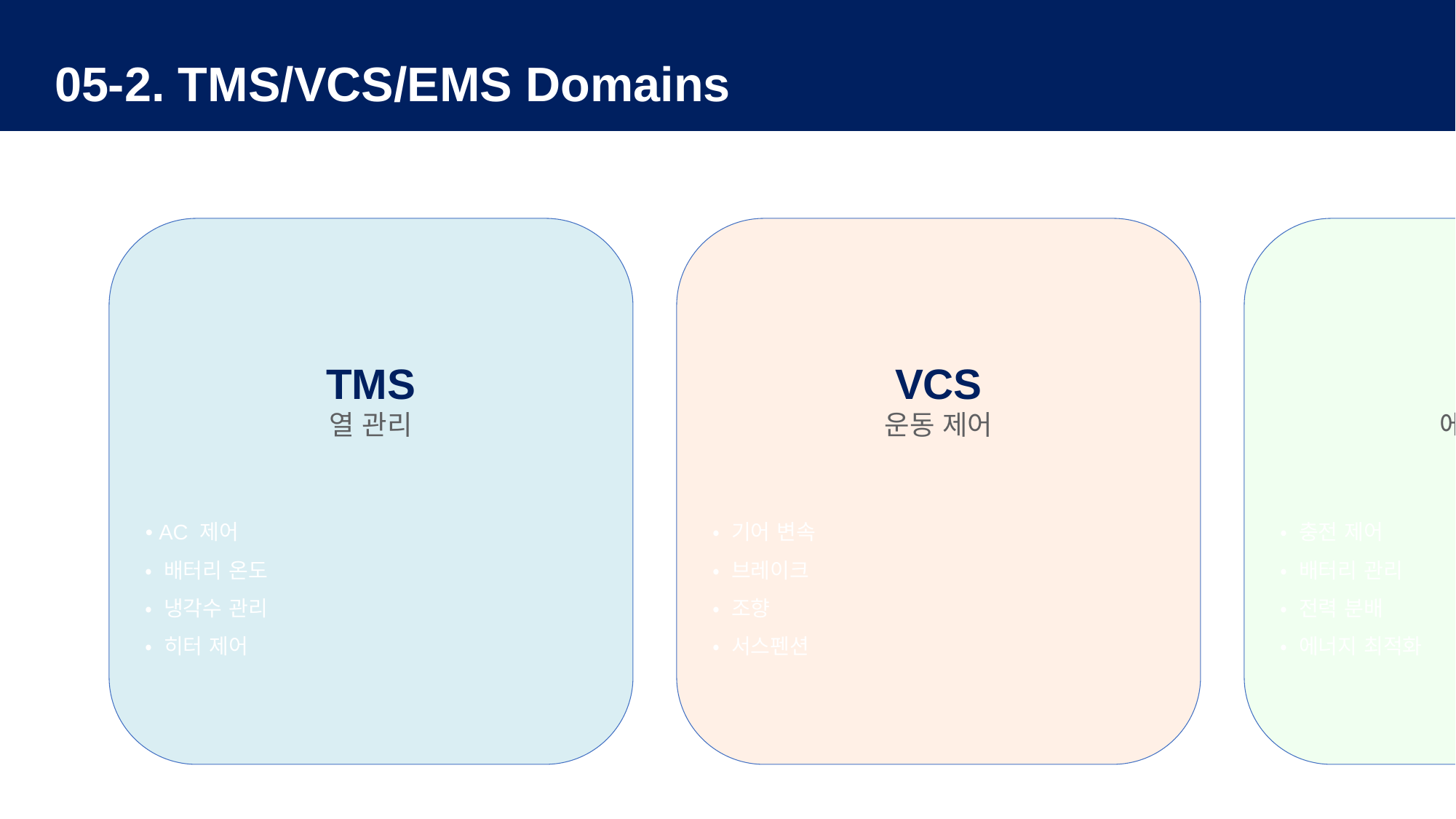

05-2. TMS/VCS/EMS Domains
#

TMS
열 관리

• AC 제어
• 배터리 온도
• 냉각수 관리
• 히터 제어

VCS
운동 제어

• 기어 변속
• 브레이크
• 조향
• 서스펜션

EMS
에너지 관리

• 충전 제어
• 배터리 관리
• 전력 분배
• 에너지 최적화